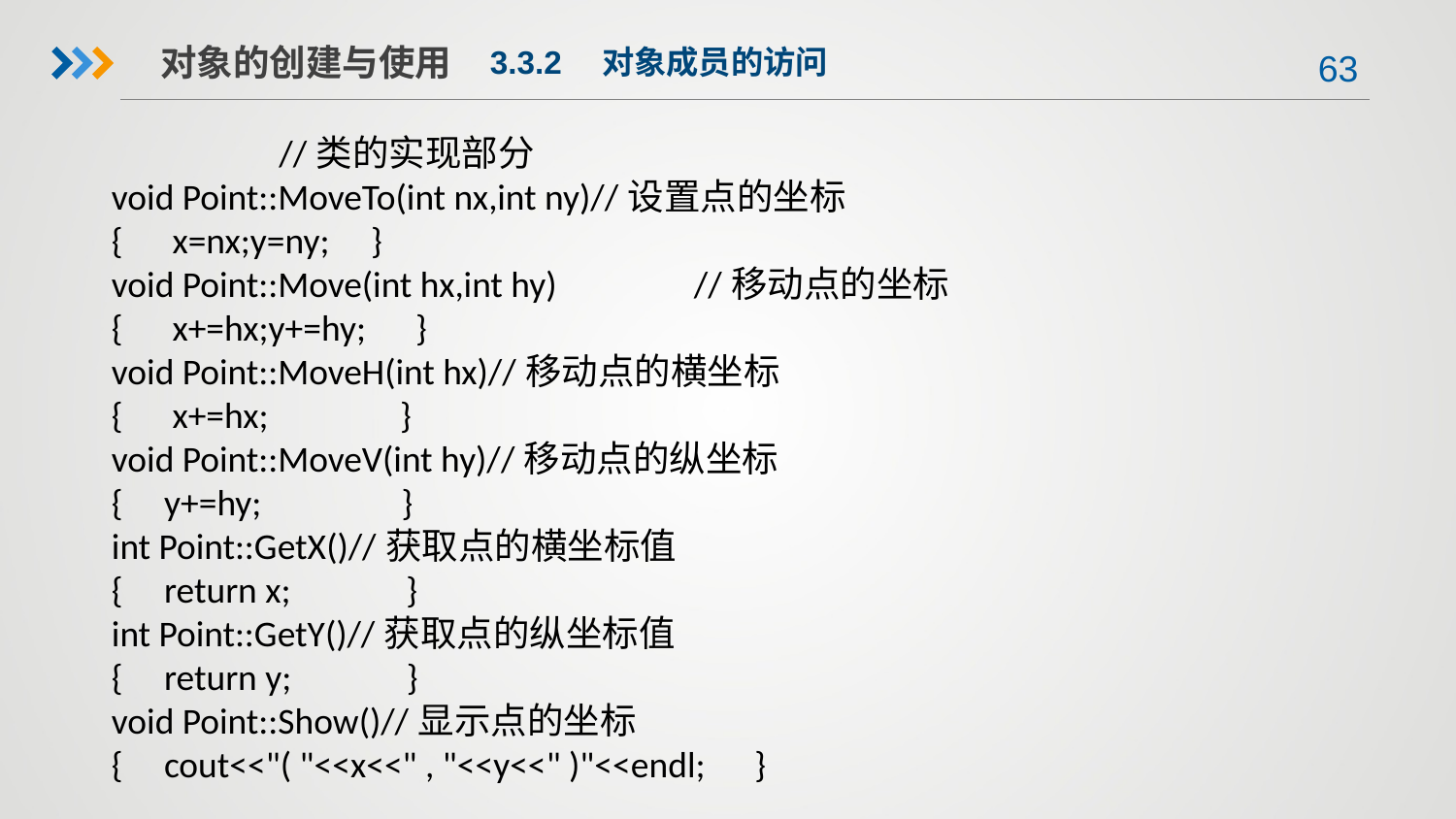

对象的创建与使用
3.3.2　对象成员的访问
 	 //类的实现部分
void Point::MoveTo(int nx,int ny)//设置点的坐标
{      x=nx;y=ny;     }
void Point::Move(int hx,int hy)	//移动点的坐标
{      x+=hx;y+=hy;      }
void Point::MoveH(int hx)//移动点的横坐标
{      x+=hx;                }
void Point::MoveV(int hy)//移动点的纵坐标
{     y+=hy;                 }
int Point::GetX()//获取点的横坐标值
{     return x;              }
int Point::GetY()//获取点的纵坐标值
{     return y;              }
void Point::Show()//显示点的坐标
{     cout<<"( "<<x<<" , "<<y<<" )"<<endl;      }